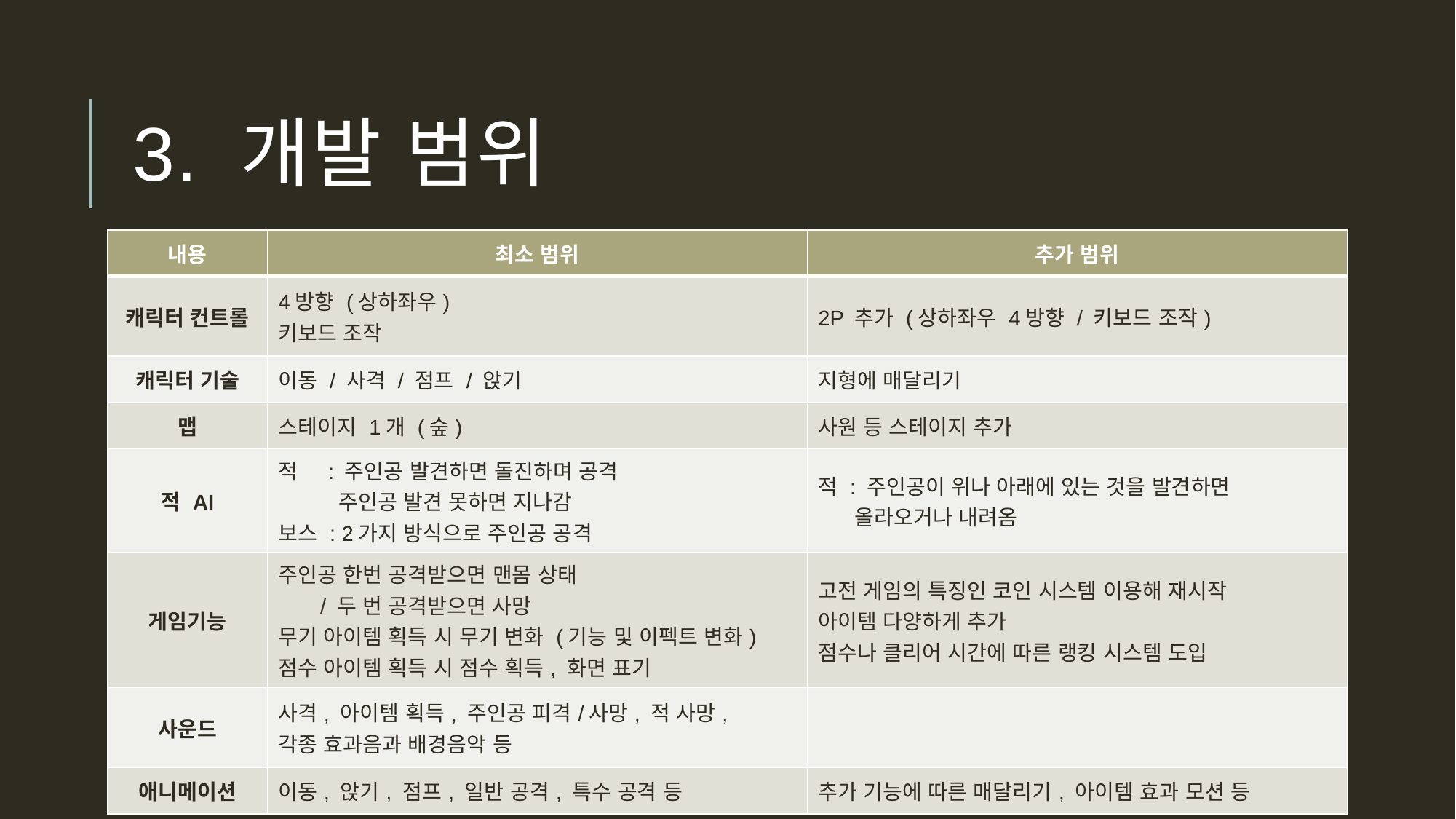

# 3. 개발 범위
| 내용 | 최소 범위 | 추가 범위 |
| --- | --- | --- |
| 캐릭터 컨트롤 | 4방향 (상하좌우) 키보드 조작 | 2P 추가 (상하좌우 4방향 / 키보드 조작) |
| 캐릭터 기술 | 이동 / 사격 / 점프 / 앉기 | 지형에 매달리기 |
| 맵 | 스테이지 1개 (숲) | 사원 등 스테이지 추가 |
| 적 AI | 적 : 주인공 발견하면 돌진하며 공격 주인공 발견 못하면 지나감 보스 : 2가지 방식으로 주인공 공격 | 적 : 주인공이 위나 아래에 있는 것을 발견하면 올라오거나 내려옴 |
| 게임기능 | 주인공 한번 공격받으면 맨몸 상태 / 두 번 공격받으면 사망 무기 아이템 획득 시 무기 변화 (기능 및 이펙트 변화) 점수 아이템 획득 시 점수 획득, 화면 표기 | 고전 게임의 특징인 코인 시스템 이용해 재시작 아이템 다양하게 추가 점수나 클리어 시간에 따른 랭킹 시스템 도입 |
| 사운드 | 사격, 아이템 획득, 주인공 피격/사망, 적 사망, 각종 효과음과 배경음악 등 |  |
| 애니메이션 | 이동, 앉기, 점프, 일반 공격, 특수 공격 등 | 추가 기능에 따른 매달리기, 아이템 효과 모션 등 |